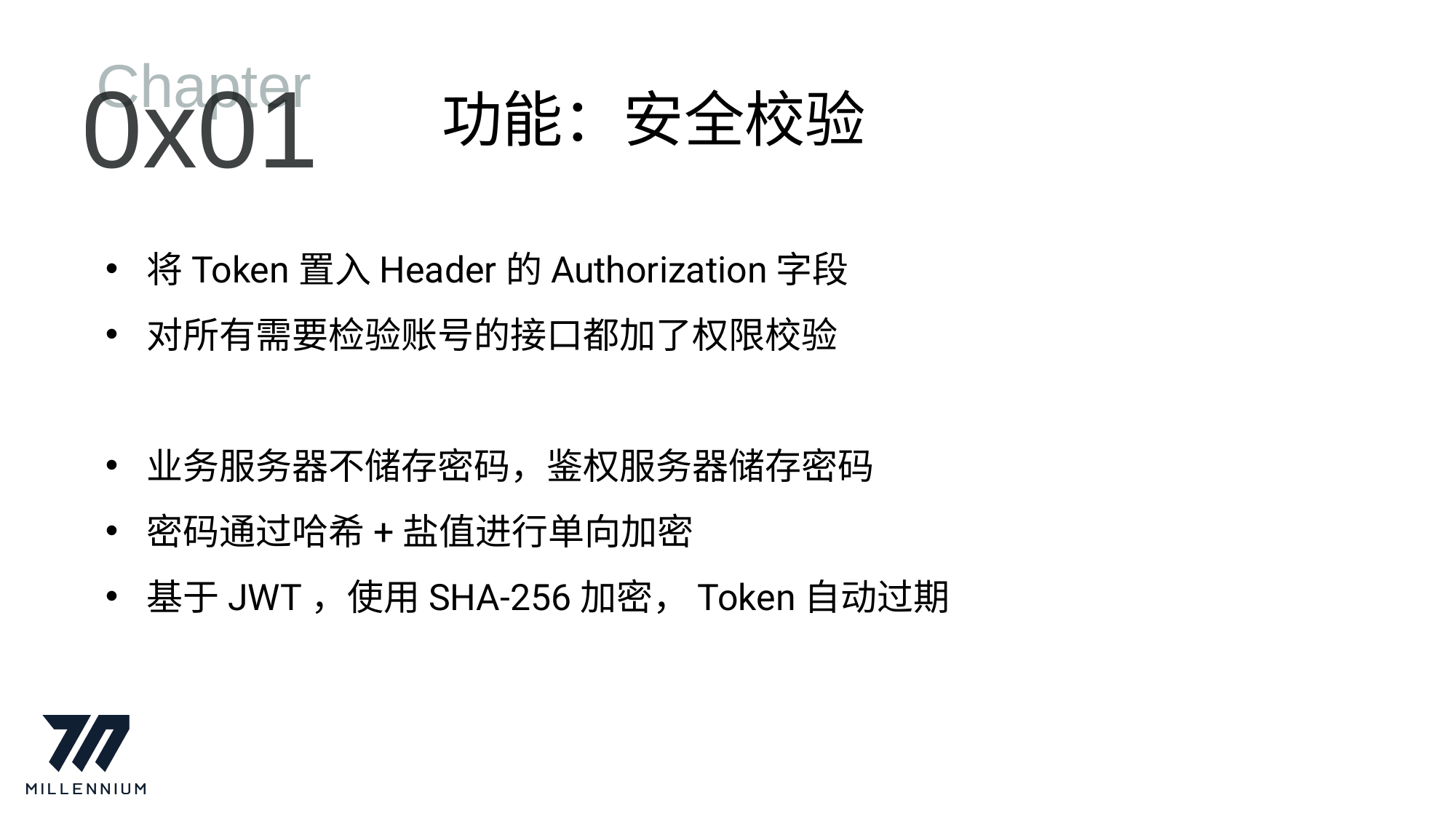

0x01
# 功能：安全校验
将Token置入Header的Authorization字段
对所有需要检验账号的接口都加了权限校验

业务服务器不储存密码，鉴权服务器储存密码
密码通过哈希+盐值进行单向加密
基于JWT，使用SHA-256加密，Token自动过期